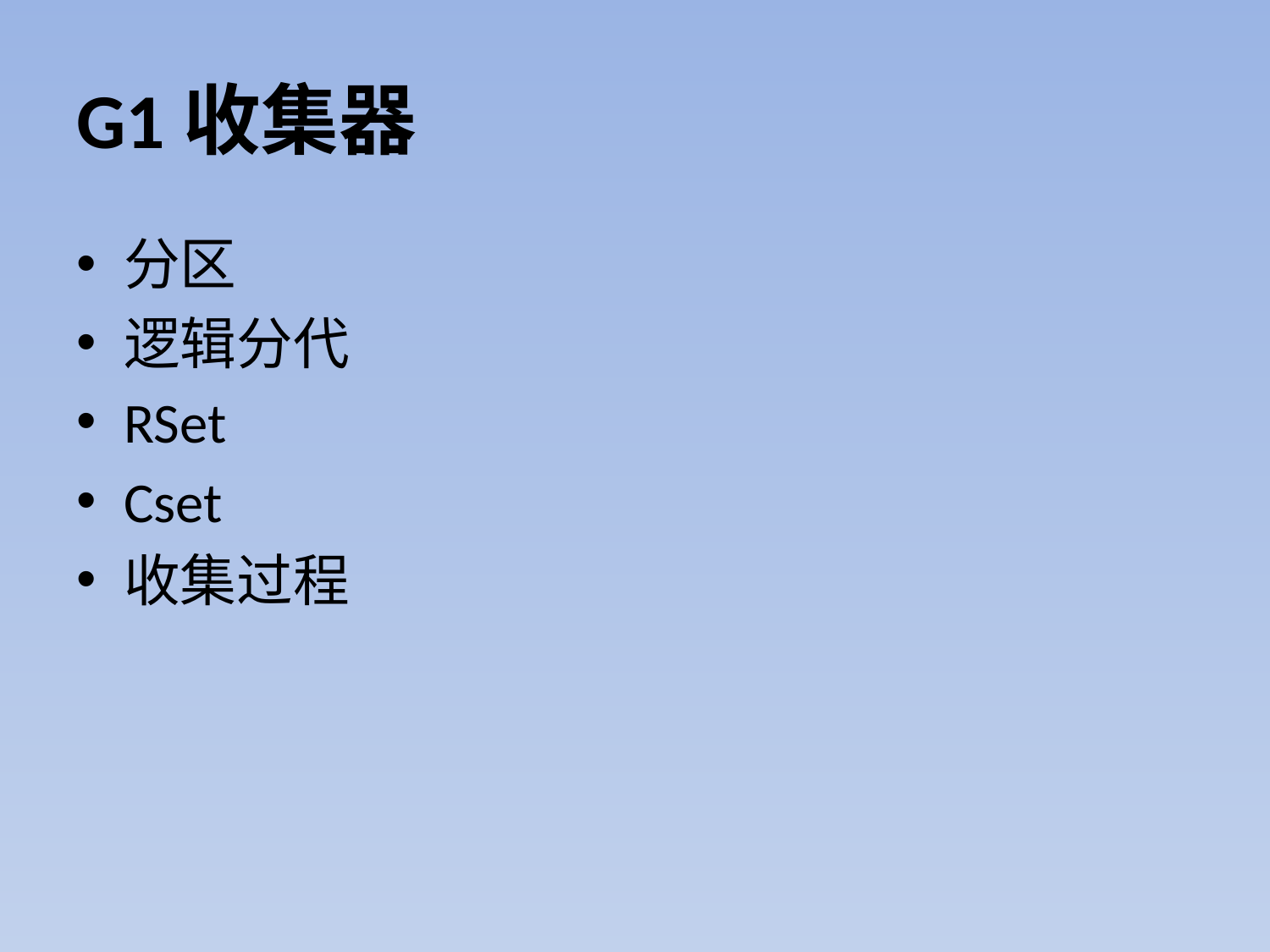

# G1收集器
分区
逻辑分代
RSet
Cset
收集过程